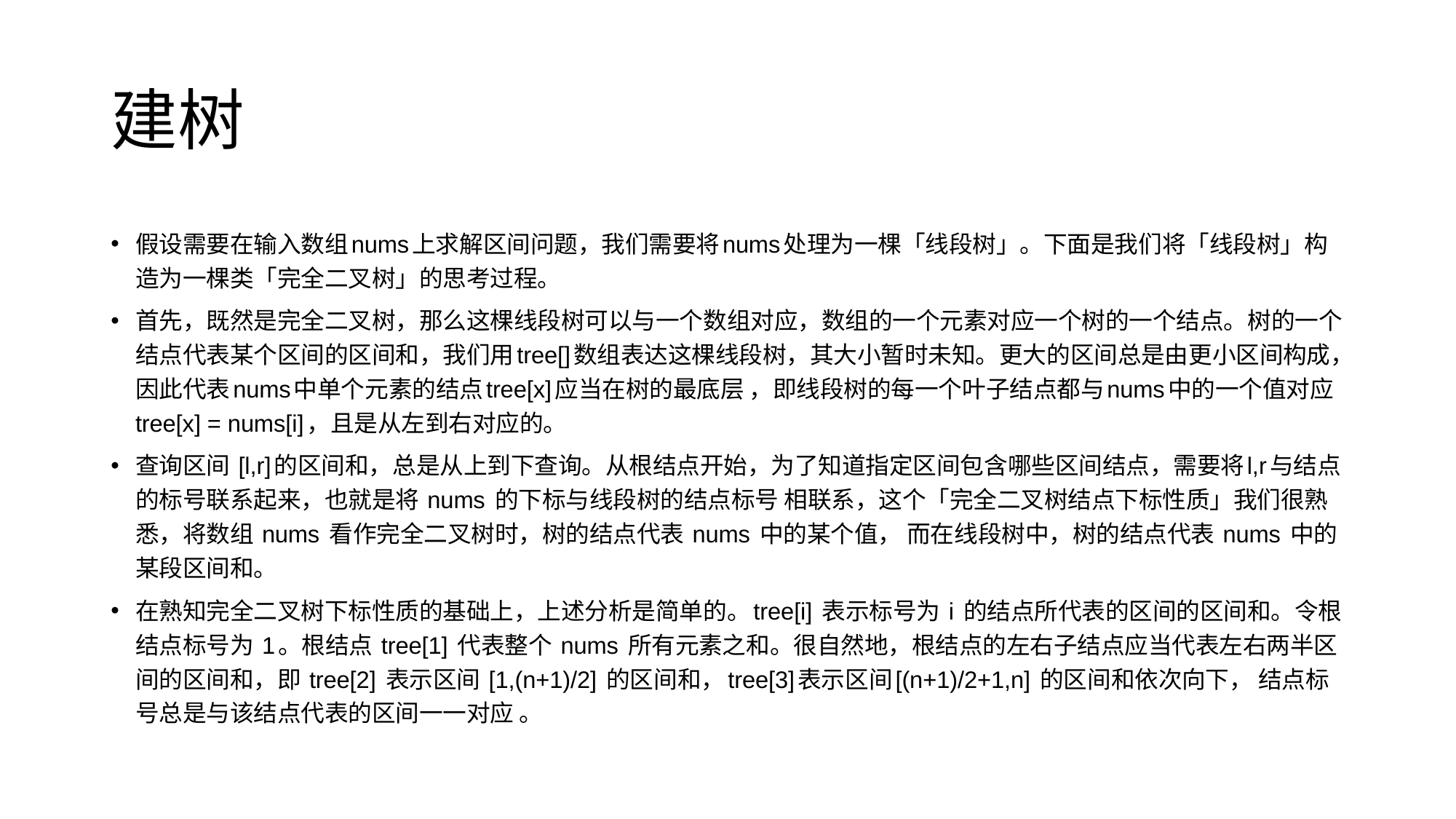

# 建树
假设需要在输入数组nums上求解区间问题，我们需要将nums处理为一棵「线段树」。下面是我们将「线段树」构造为一棵类「完全二叉树」的思考过程。
首先，既然是完全二叉树，那么这棵线段树可以与一个数组对应，数组的一个元素对应一个树的一个结点。树的一个结点代表某个区间的区间和，我们用tree[]数组表达这棵线段树，其大小暂时未知。更大的区间总是由更小区间构成，因此代表nums中单个元素的结点tree[x]应当在树的最底层 ，即线段树的每一个叶子结点都与nums中的一个值对应tree[x] = nums[i]，且是从左到右对应的。
查询区间 [l,r]的区间和，总是从上到下查询。从根结点开始，为了知道指定区间包含哪些区间结点，需要将l,r与结点的标号联系起来，也就是将 nums 的下标与线段树的结点标号 相联系，这个「完全二叉树结点下标性质」我们很熟悉，将数组 nums 看作完全二叉树时，树的结点代表 nums 中的某个值， 而在线段树中，树的结点代表 nums 中的某段区间和。
在熟知完全二叉树下标性质的基础上，上述分析是简单的。tree[i] 表示标号为 i 的结点所代表的区间的区间和。令根结点标号为 1。根结点 tree[1] 代表整个 nums 所有元素之和。很自然地，根结点的左右子结点应当代表左右两半区间的区间和，即 tree[2] 表示区间 [1,(n+1)/2] 的区间和，tree[3]表示区间[(n+1)/2+1,n] 的区间和依次向下， 结点标号总是与该结点代表的区间一一对应 。